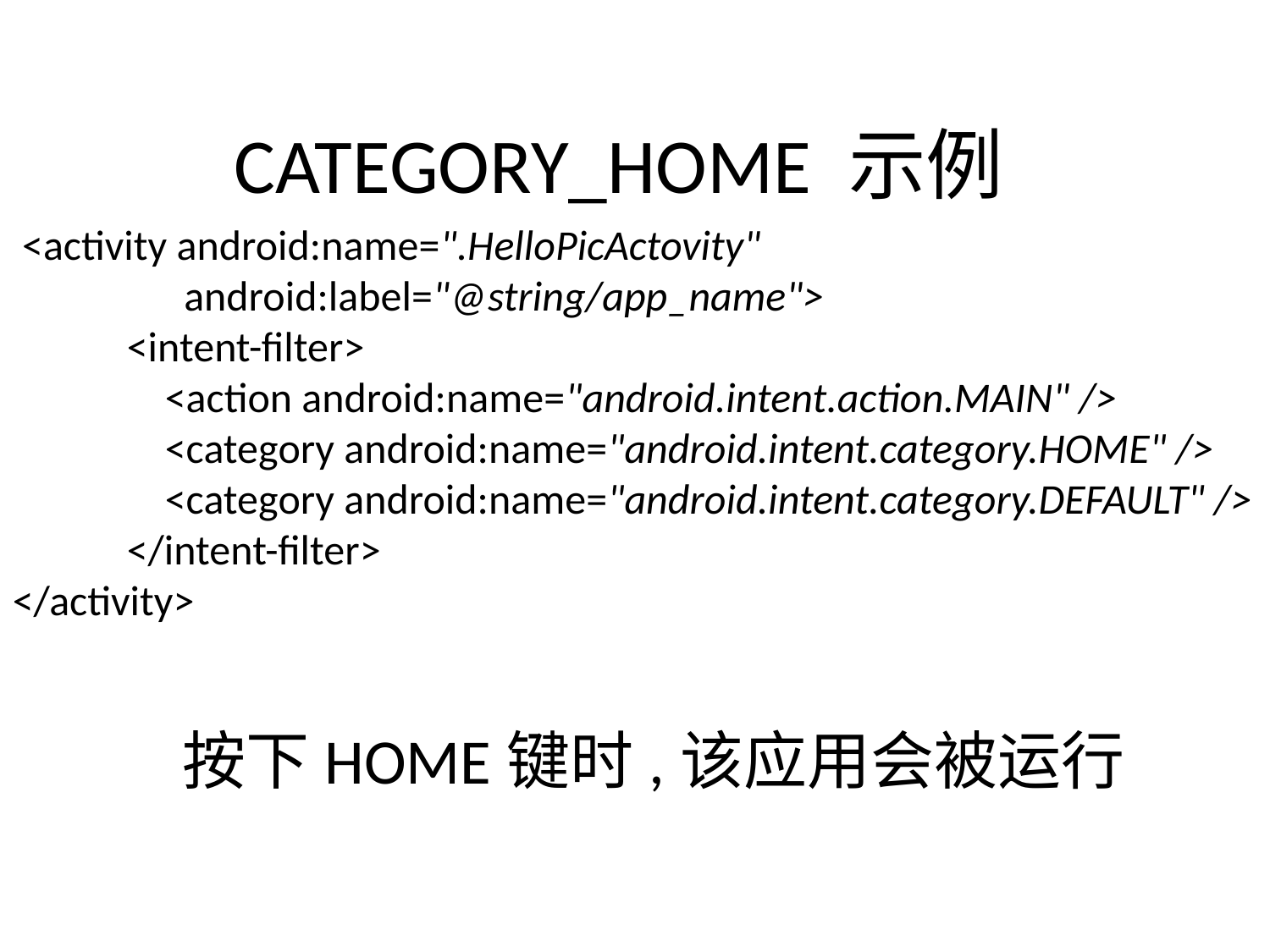

# CATEGORY_HOME 示例
 <activity android:name=".HelloPicActovity"
                  android:label="@string/app_name">
            <intent-filter>
                <action android:name="android.intent.action.MAIN" />
                <category android:name="android.intent.category.HOME" />
                <category android:name="android.intent.category.DEFAULT" />
            </intent-filter>
</activity>
按下HOME键时,该应用会被运行